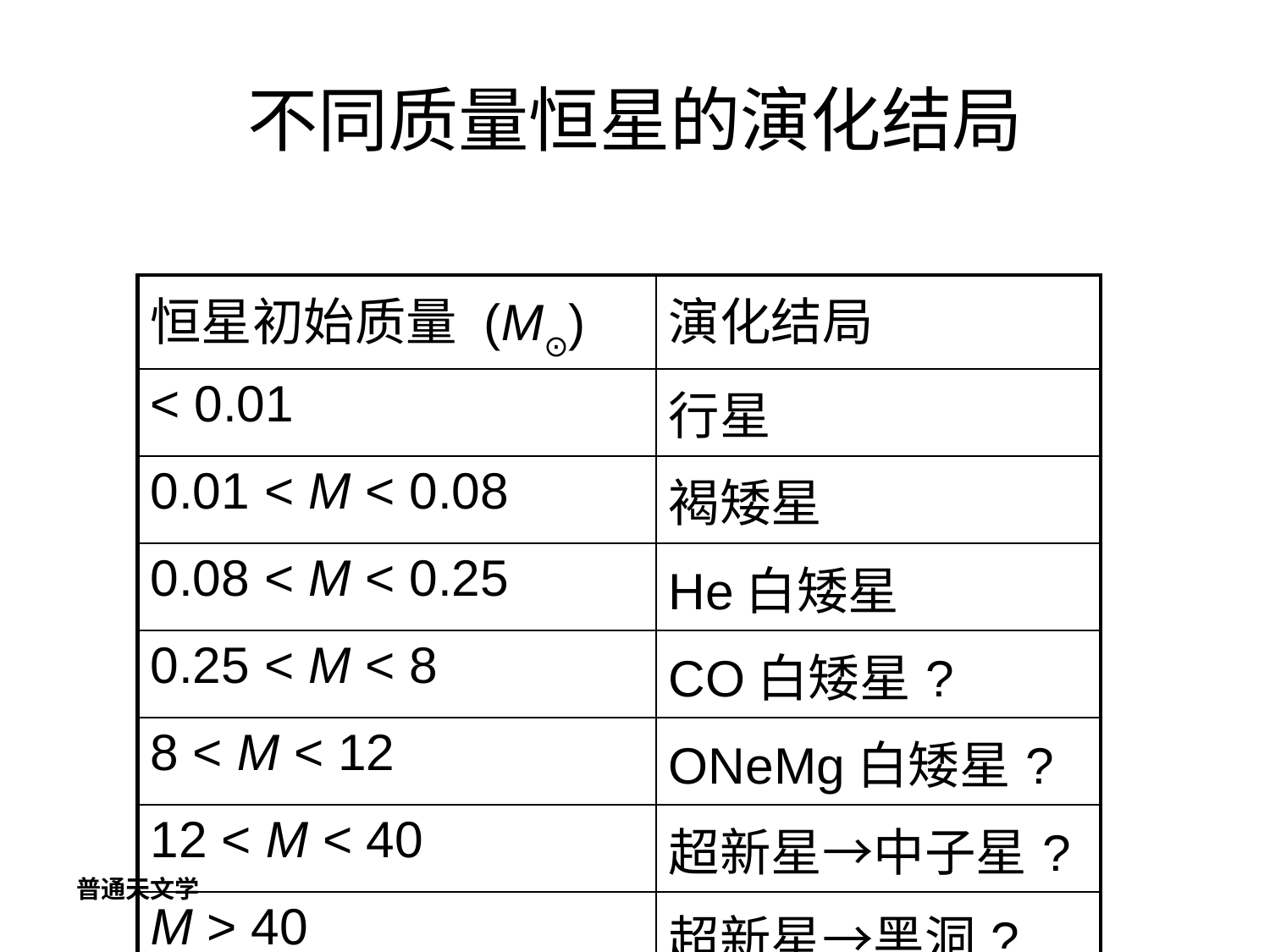

# 不同质量恒星的演化结局
| 恒星初始质量 (M⊙) | 演化结局 |
| --- | --- |
| < 0.01 | 行星 |
| 0.01 < M < 0.08 | 褐矮星 |
| 0.08 < M < 0.25 | He白矮星 |
| 0.25 < M < 8 | CO白矮星? |
| 8 < M < 12 | ONeMg白矮星? |
| 12 < M < 40 | 超新星→中子星? |
| M > 40 | 超新星→黑洞? |
普通天文学